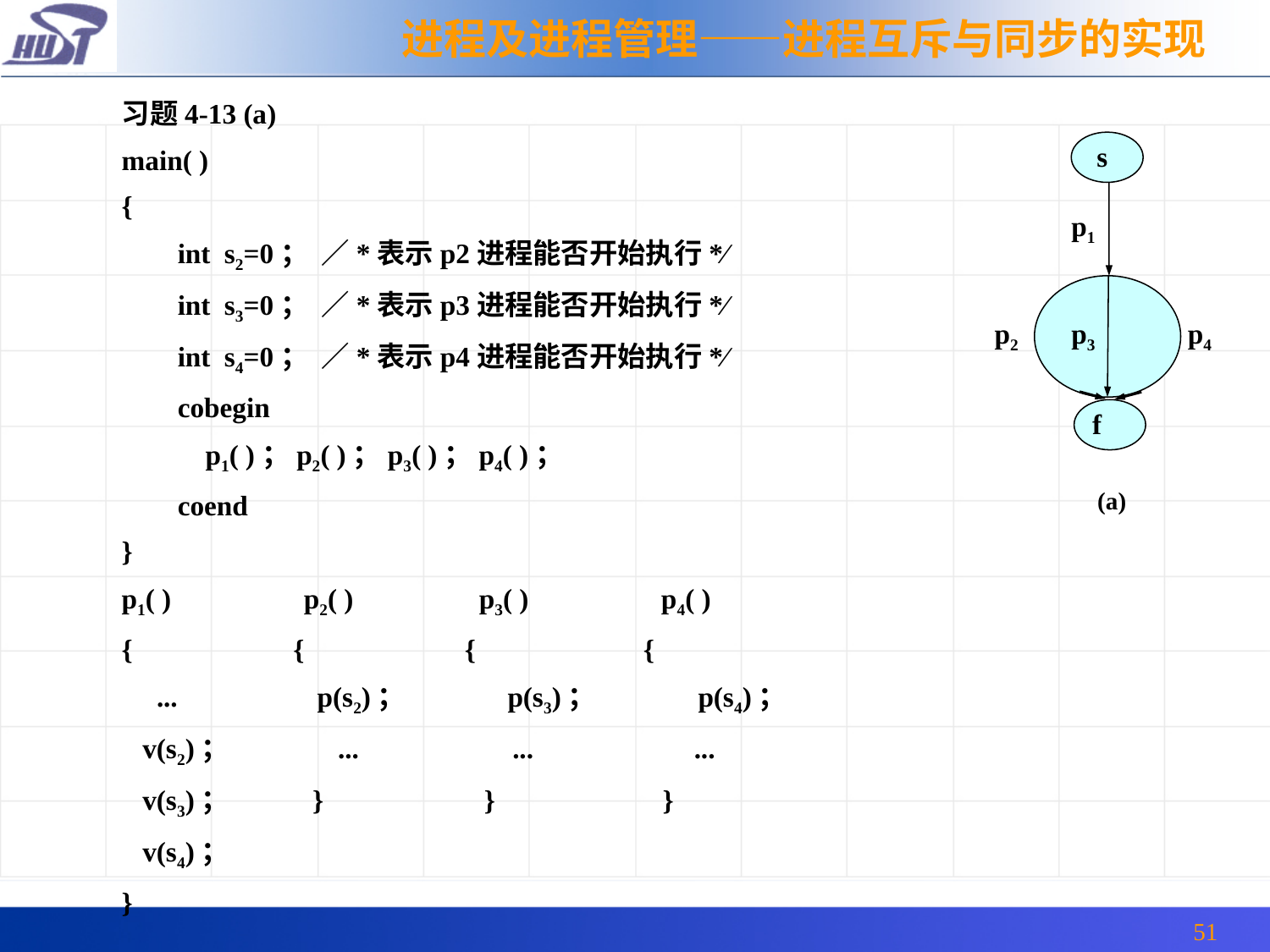

进程及进程管理——进程互斥与同步的实现
习题4-13 (a)
main( )
{
        int  s2=0；  ∕*表示p2进程能否开始执行*∕
        int  s3=0；  ∕*表示p3进程能否开始执行*∕
        int  s4=0；  ∕*表示p4进程能否开始执行*∕
        cobegin
            p1( )；p2( )；p3( )；p4( )；
        coend
}
p1( )                   p2( )                  p3( )                   p4( )
{                       {                       {                        {
     ...                    p(s2)；               p(s3)；               p(s4)；
   v(s2)；                ...                      ...                       ...
   v(s3)；            }                       }                        }
   v(s4)；
}

 s

p1

p3
p2
p4

 f
(a)
51